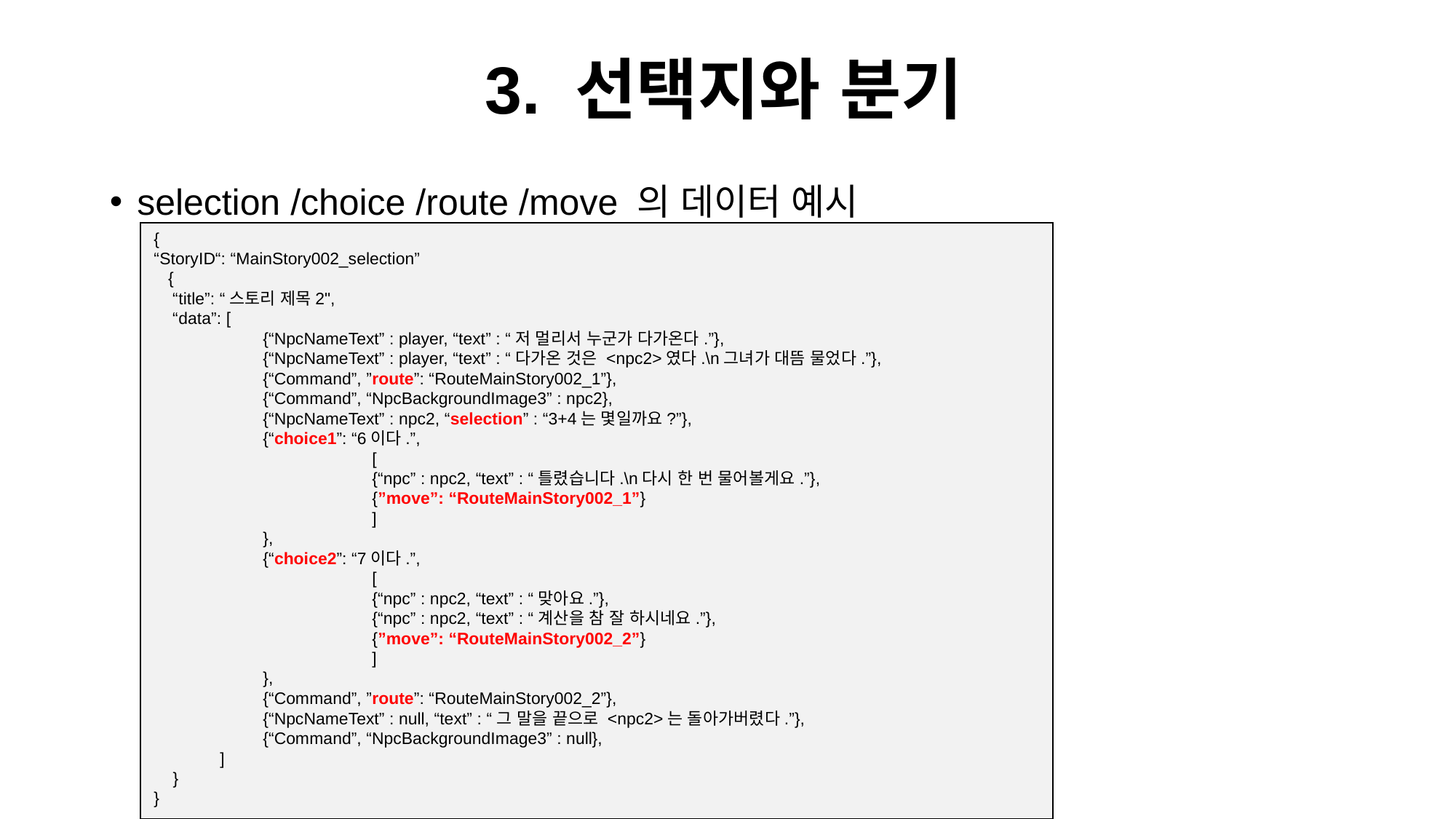

# 3. 선택지와 분기
selection /choice /route /move 의 데이터 예시

{
“StoryID“: “MainStory002_selection”
   {
    “title”: “스토리 제목2",
    “data”: [
	{“NpcNameText” : player, “text” : “저 멀리서 누군가 다가온다.”},
	{“NpcNameText” : player, “text” : “다가온 것은 <npc2>였다.\n그녀가 대뜸 물었다.”},
	{“Command”, ”route”: “RouteMainStory002_1”},
	{“Command”, “NpcBackgroundImage3” : npc2},
	{“NpcNameText” : npc2, “selection” : “3+4는 몇일까요?”},
	{“choice1”: “6이다.”,
		[
		{“npc” : npc2, “text” : “틀렸습니다.\n다시 한 번 물어볼게요.”},
		{”move”: “RouteMainStory002_1”}
		]
	},
	{“choice2”: “7이다.”,
		[
		{“npc” : npc2, “text” : “맞아요.”},
		{“npc” : npc2, “text” : “계산을 참 잘 하시네요.”},
		{”move”: “RouteMainStory002_2”}
		]
	},
	{“Command”, ”route”: “RouteMainStory002_2”},
	{“NpcNameText” : null, “text” : “그 말을 끝으로 <npc2>는 돌아가버렸다.”},
	{“Command”, “NpcBackgroundImage3” : null},
              ]
    }
}